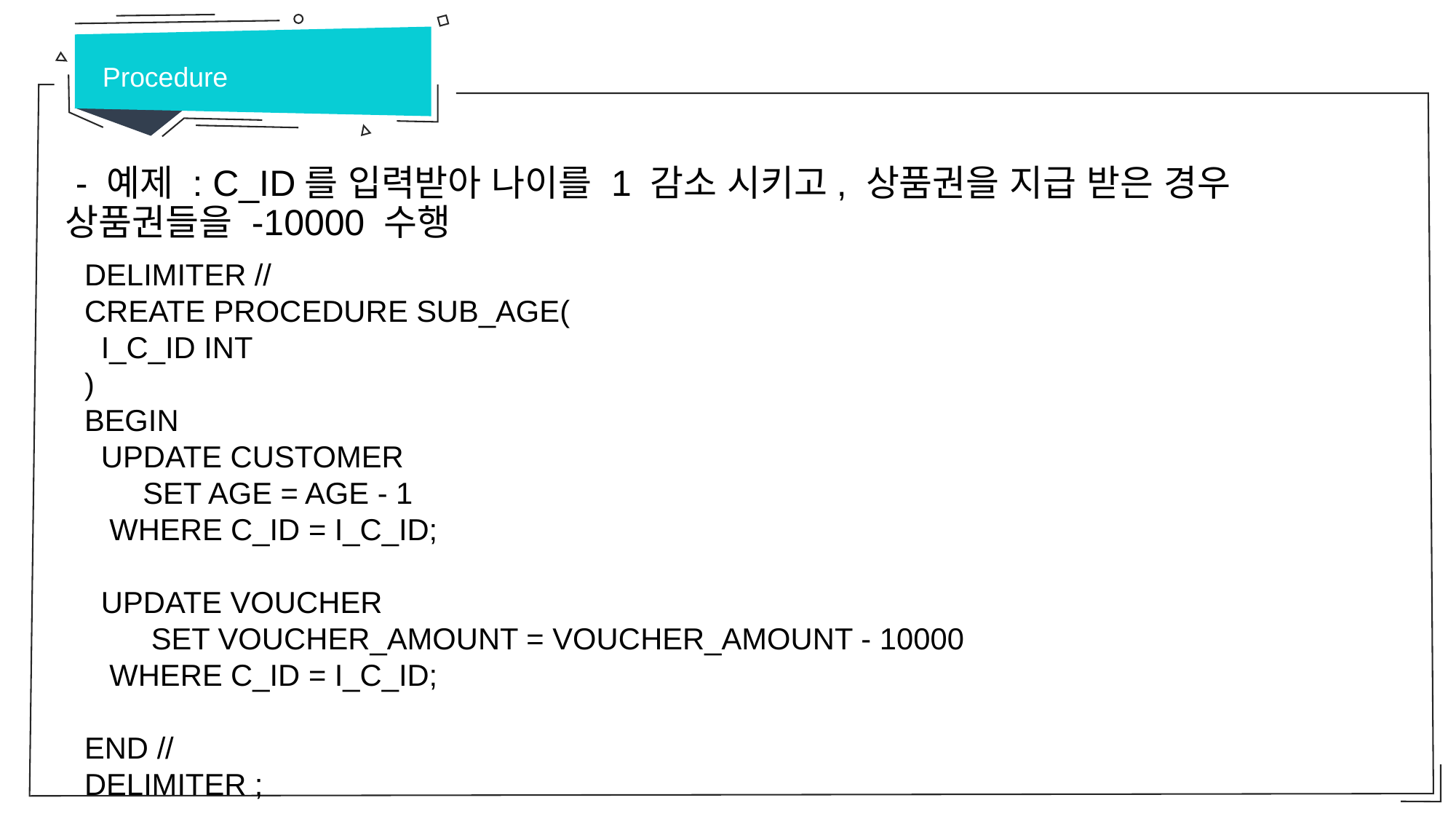

Procedure
 - 예제 : C_ID를 입력받아 나이를 1 감소 시키고, 상품권을 지급 받은 경우 상품권들을 -10000 수행

DELIMITER //
CREATE PROCEDURE SUB_AGE(
  I_C_ID INT
)
BEGIN
  UPDATE CUSTOMER
       SET AGE = AGE - 1
   WHERE C_ID = I_C_ID;

  UPDATE VOUCHER
        SET VOUCHER_AMOUNT = VOUCHER_AMOUNT - 10000
   WHERE C_ID = I_C_ID;

END //
DELIMITER ;